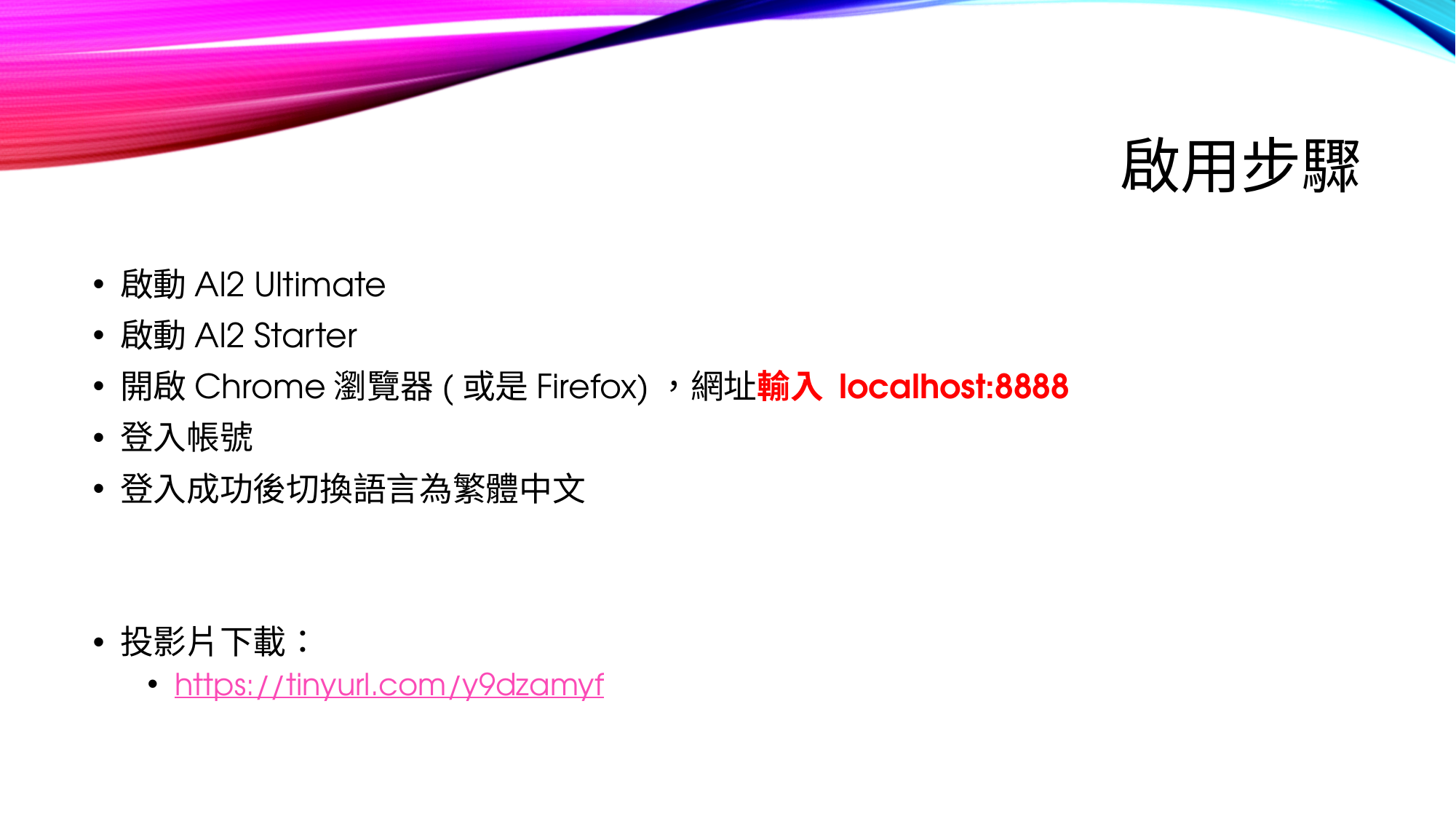

# 啟用步驟
啟動AI2 Ultimate
啟動AI2 Starter
開啟Chrome瀏覽器(或是Firefox)，網址輸入 localhost:8888
登入帳號
登入成功後切換語言為繁體中文

投影片下載：
https://tinyurl.com/y9dzamyf